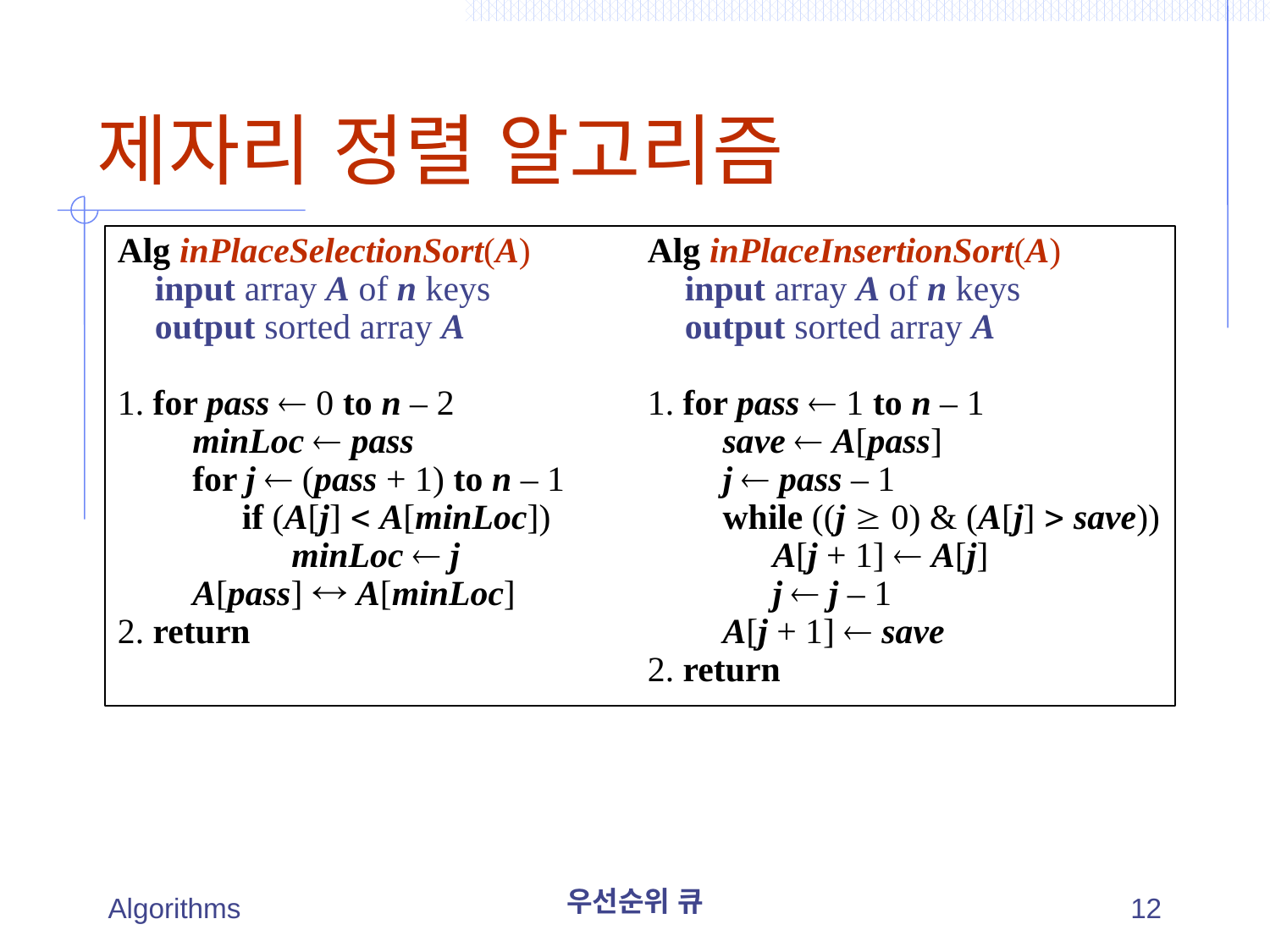

# 제자리 정렬 알고리즘

Alg inPlaceInsertionSort(A)
	input array A of n keys
	output sorted array A

1. for pass ← 1 to n – 1
		save ← A[pass]
		j ← pass – 1
		while ((j ≥ 0) & (A[j] > save))
			A[j + 1] ← A[j]
			j ← j – 1
		A[j + 1] ← save
2. return
Alg inPlaceSelectionSort(A)
	input array A of n keys
	output sorted array A

1. for pass ← 0 to n – 2
		minLoc ← pass
		for j ← (pass + 1) to n – 1
			if (A[j] < A[minLoc])
				minLoc ← j
		A[pass] ↔ A[minLoc]
2. return
Algorithms
우선순위 큐
12